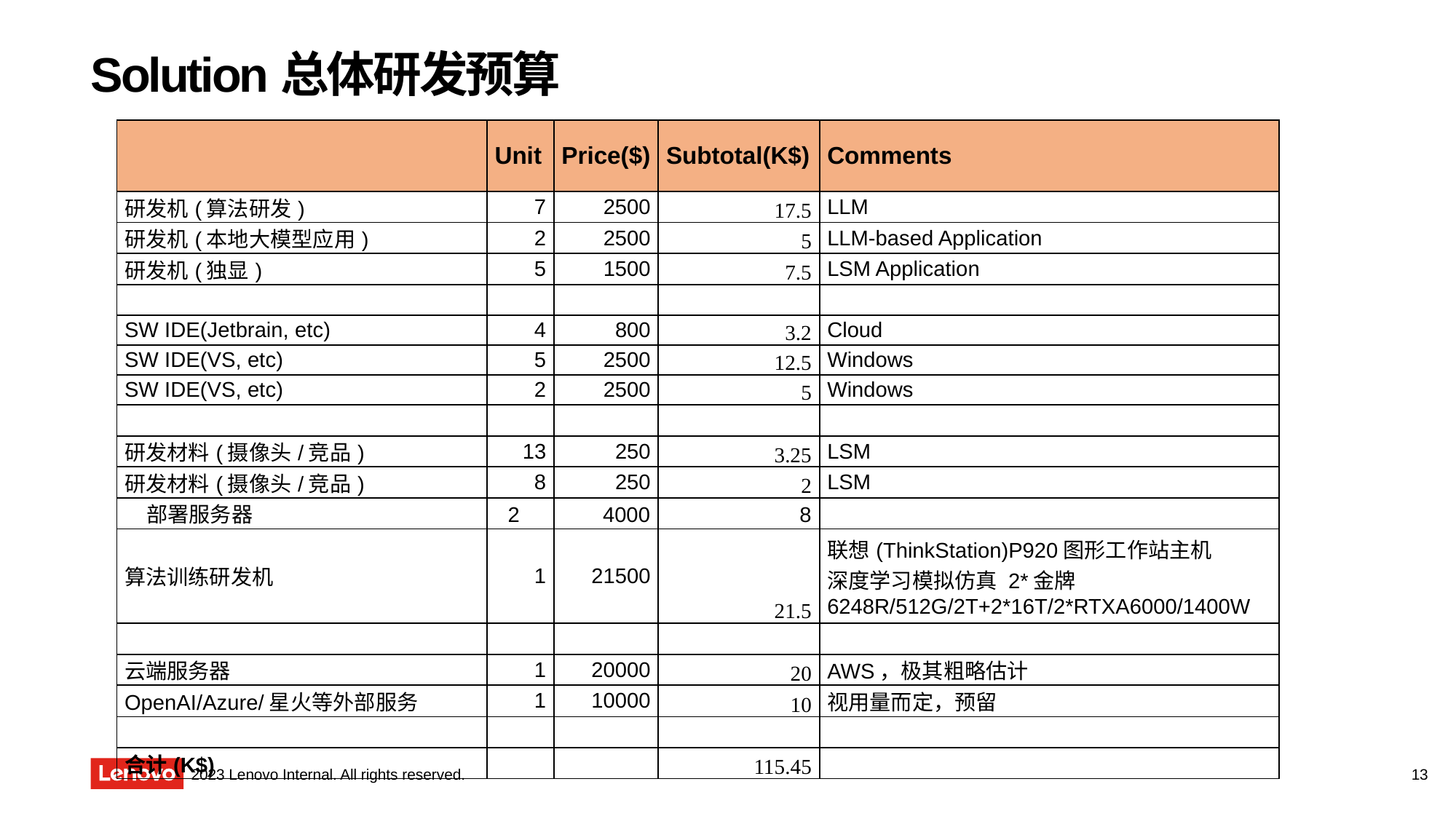

# Solution总体研发预算
|  | Unit | Price($) | Subtotal(K$) | Comments |
| --- | --- | --- | --- | --- |
| 研发机(算法研发) | 7 | 2500 | 17.5 | LLM |
| 研发机(本地大模型应用) | 2 | 2500 | 5 | LLM-based Application |
| 研发机(独显) | 5 | 1500 | 7.5 | LSM Application |
|  |  |  |  |  |
| SW IDE(Jetbrain, etc) | 4 | 800 | 3.2 | Cloud |
| SW IDE(VS, etc) | 5 | 2500 | 12.5 | Windows |
| SW IDE(VS, etc) | 2 | 2500 | 5 | Windows |
|  |  |  |  |  |
| 研发材料(摄像头/竞品) | 13 | 250 | 3.25 | LSM |
| 研发材料(摄像头/竞品) | 8 | 250 | 2 | LSM |
| 部署服务器 | 2 | 4000 | 8 |  |
| 算法训练研发机 | 1 | 21500 | 21.5 | 联想(ThinkStation)P920图形工作站主机 深度学习模拟仿真 2\*金牌 6248R/512G/2T+2\*16T/2\*RTXA6000/1400W |
|  |  |  |  |  |
| 云端服务器 | 1 | 20000 | 20 | AWS，极其粗略估计 |
| OpenAI/Azure/星火等外部服务 | 1 | 10000 | 10 | 视用量而定，预留 |
|  |  |  |  |  |
| 合计(K$) |  |  | 115.45 |  |
13